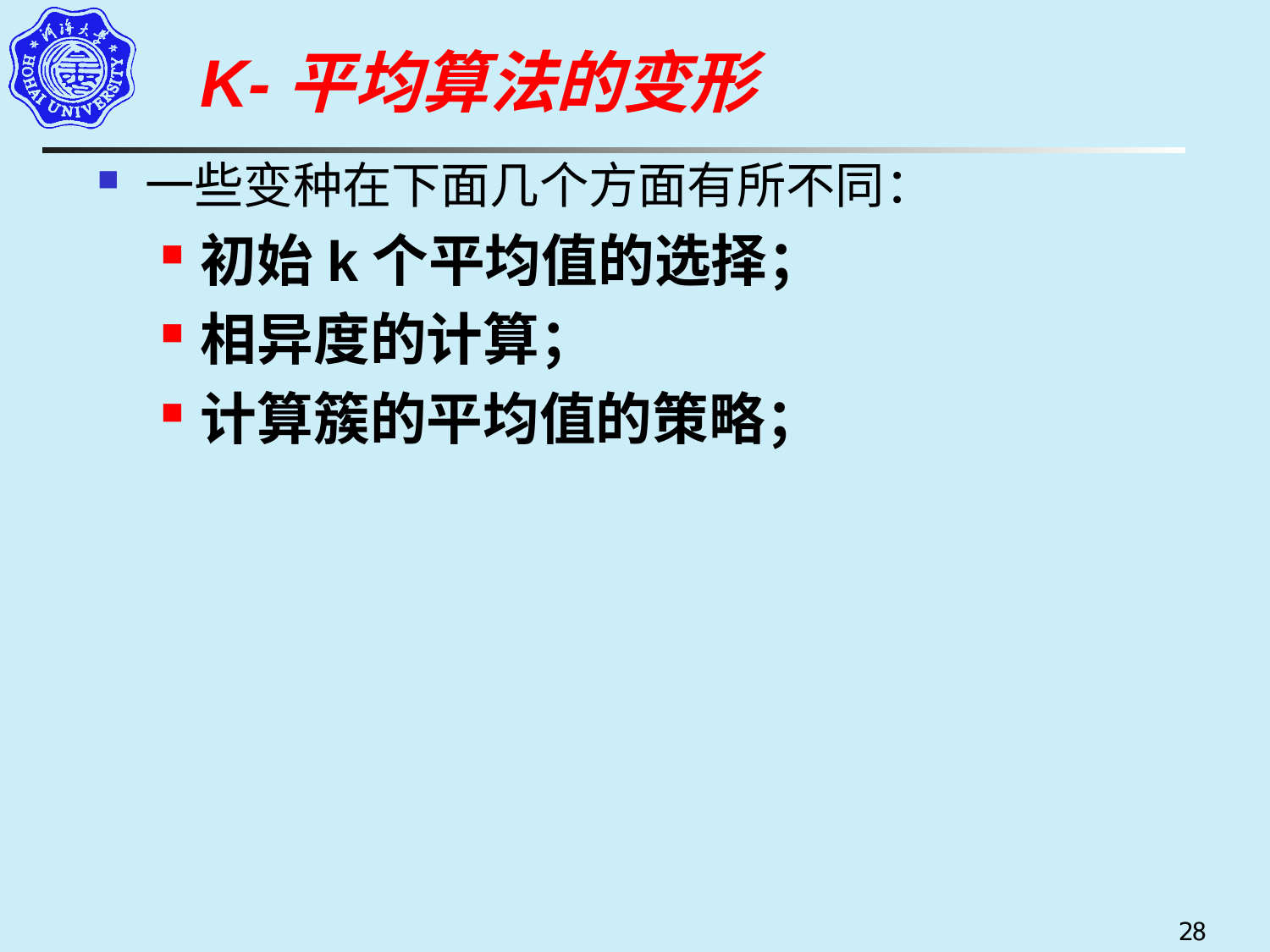

# K-平均算法的变形
一些变种在下面几个方面有所不同：
初始k个平均值的选择；
相异度的计算；
计算簇的平均值的策略；